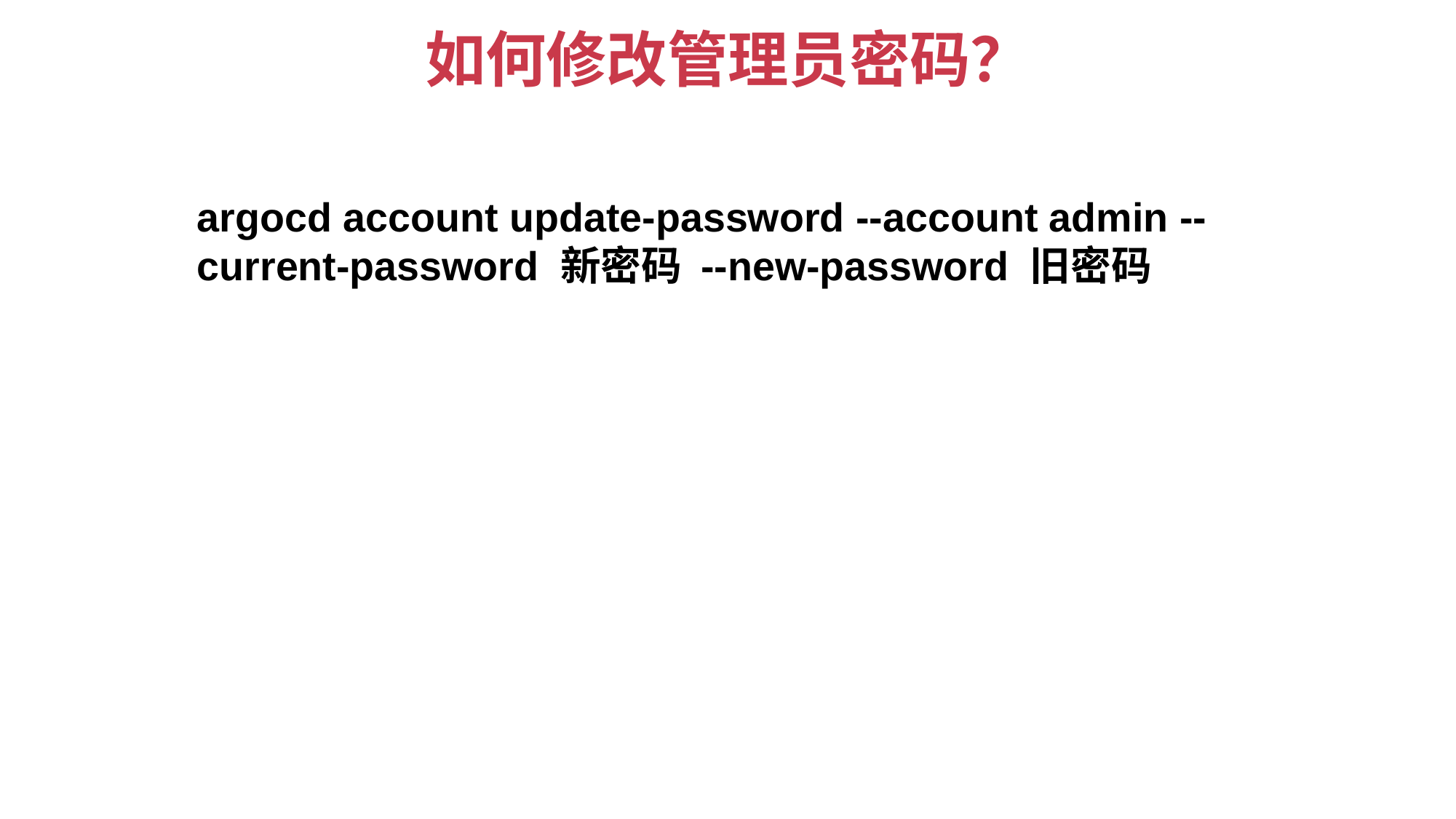

如何修改管理员密码？
argocd account update-password --account admin --current-password 新密码 --new-password 旧密码